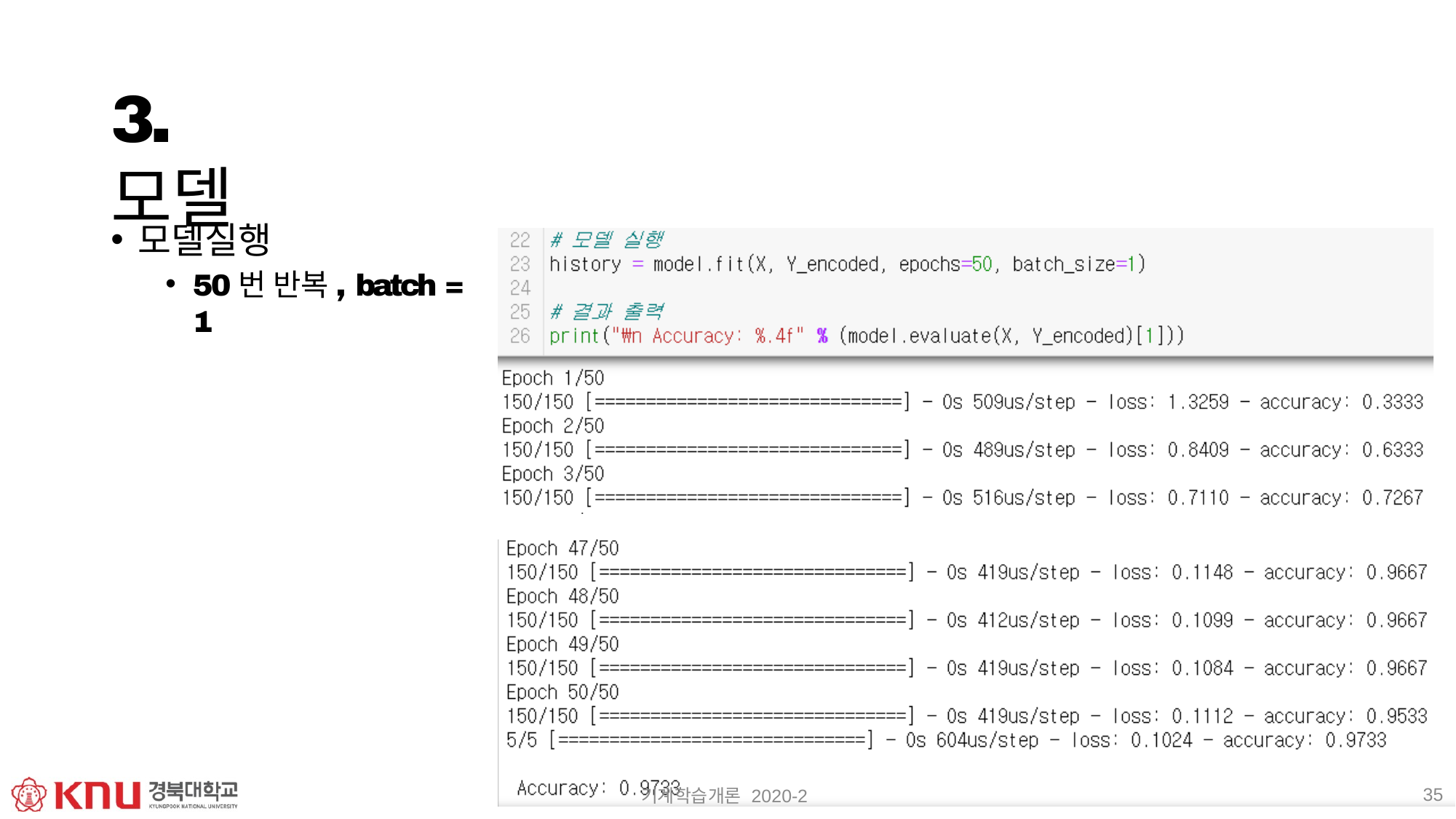

# 3. 모델
모델실행
50번 반복, batch = 1

35
기계학습개론 2020-2